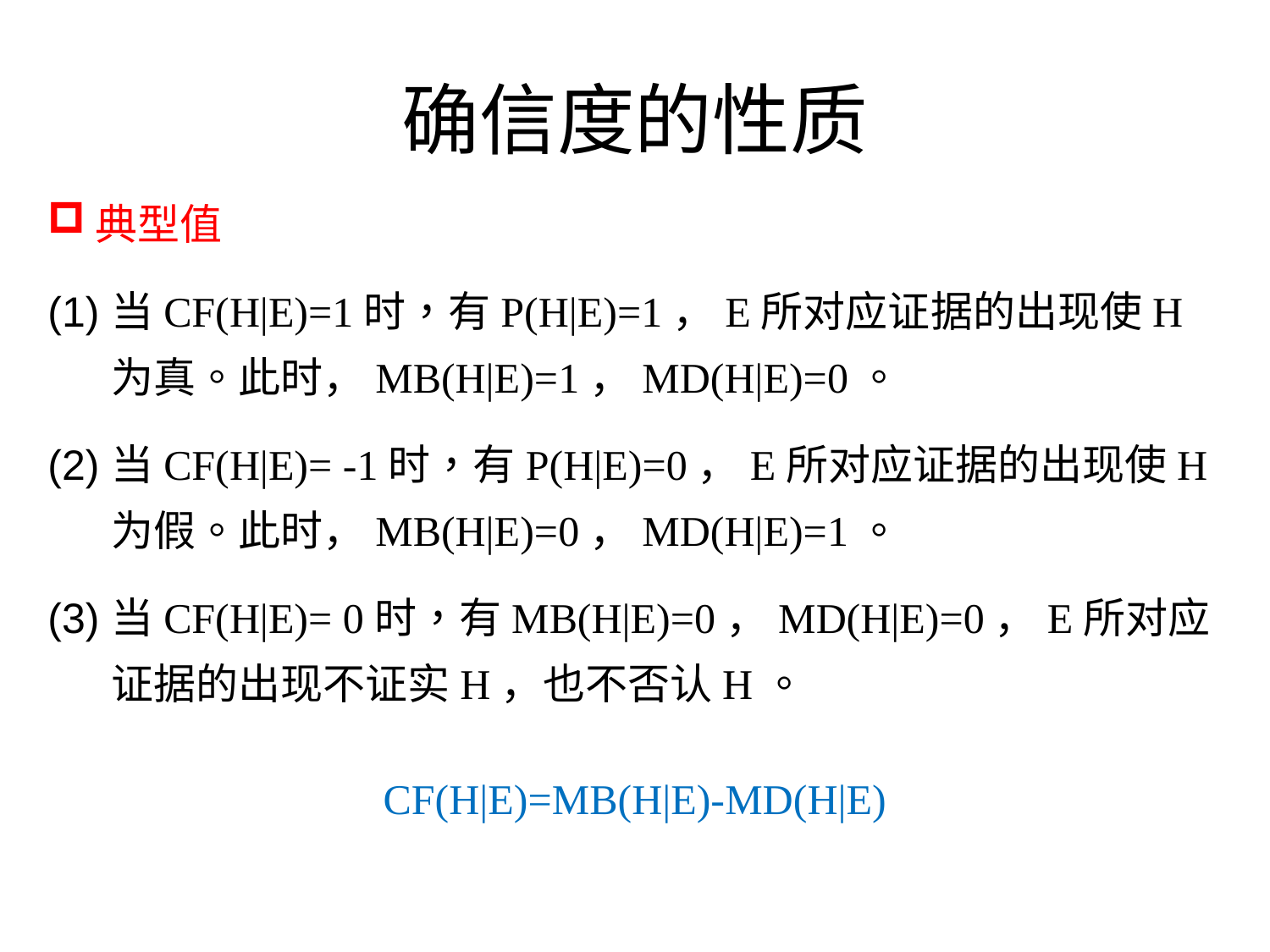

# 确信度的性质
典型值
当CF(H|E)=1时，有P(H|E)=1，E所对应证据的出现使H为真。此时，MB(H|E)=1，MD(H|E)=0。
当CF(H|E)= -1时，有P(H|E)=0，E所对应证据的出现使H为假。此时，MB(H|E)=0，MD(H|E)=1。
当CF(H|E)= 0时，有MB(H|E)=0，MD(H|E)=0，E所对应证据的出现不证实H，也不否认H。
CF(H|E)=MB(H|E)-MD(H|E)